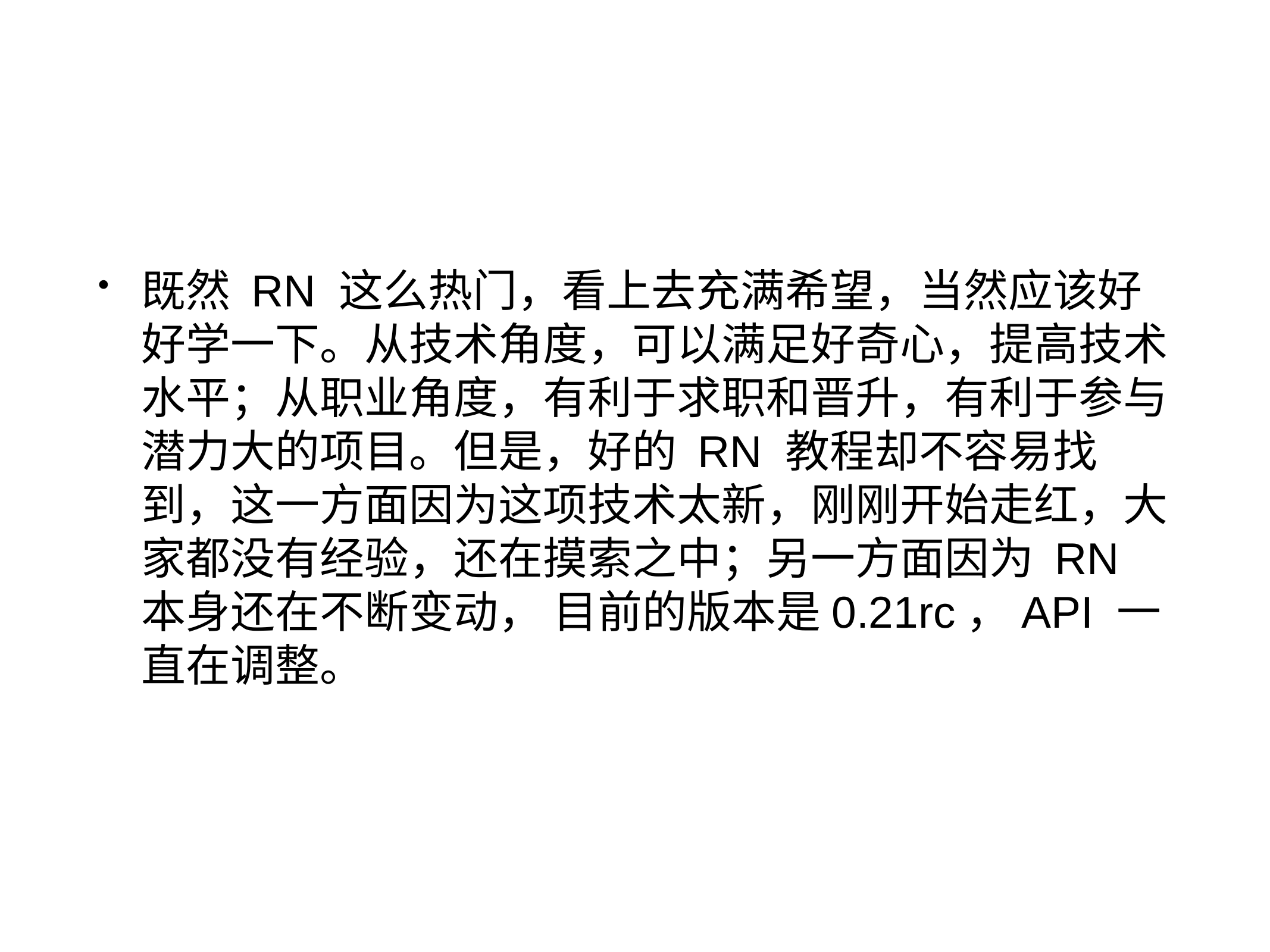

既然 RN 这么热门，看上去充满希望，当然应该好好学一下。从技术角度，可以满足好奇心，提高技术水平；从职业角度，有利于求职和晋升，有利于参与潜力大的项目。但是，好的 RN 教程却不容易找到，这一方面因为这项技术太新，刚刚开始走红，大家都没有经验，还在摸索之中；另一方面因为 RN 本身还在不断变动， 目前的版本是0.21rc，API 一直在调整。